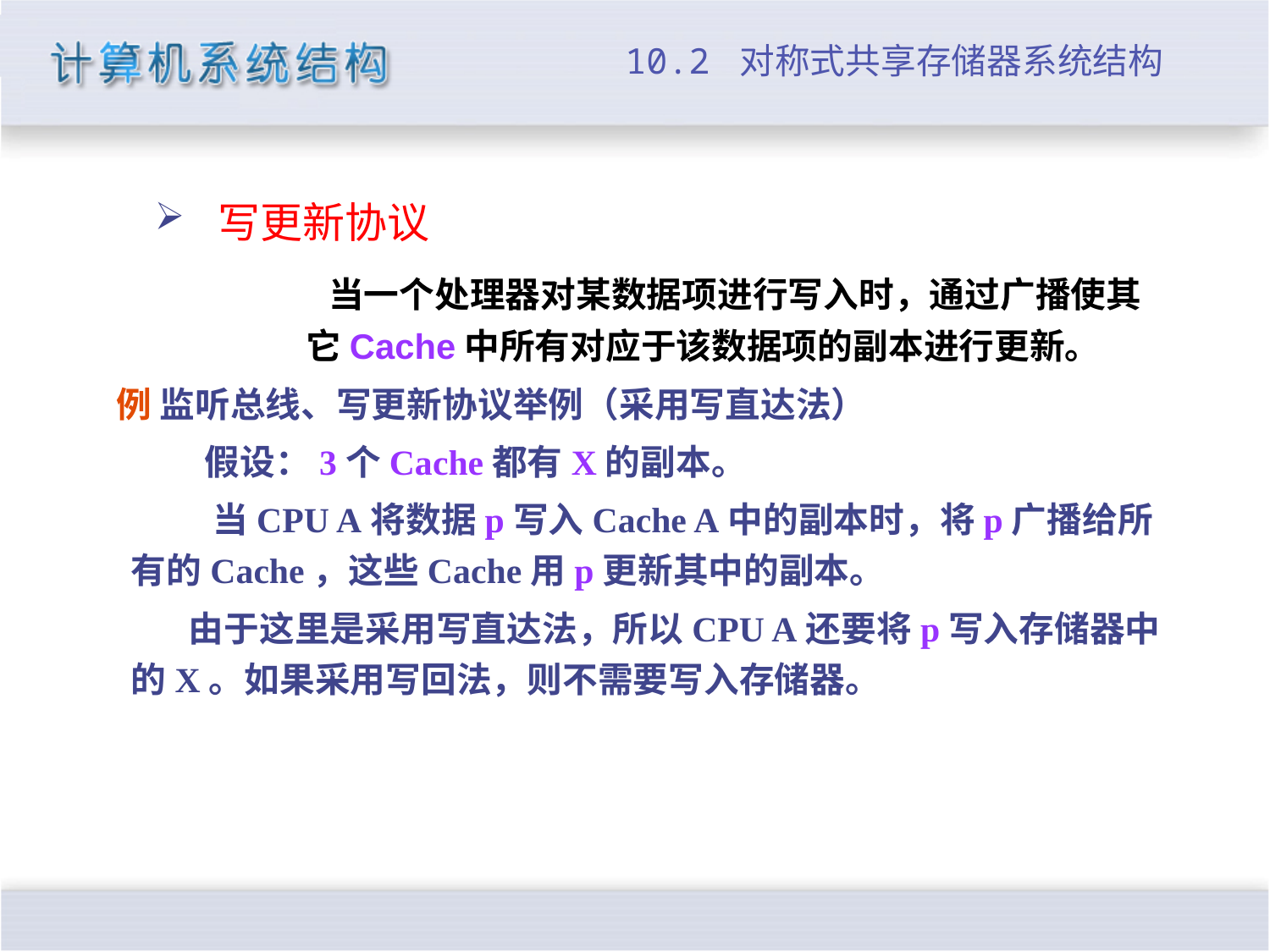

# 10.2 对称式共享存储器系统结构
写更新协议
        当一个处理器对某数据项进行写入时，通过广播使其它Cache中所有对应于该数据项的副本进行更新。
     例 监听总线、写更新协议举例（采用写直达法）
                假设：3个Cache都有X的副本。
                 当CPU A将数据p写入Cache A中的副本时，将p广播给所有的Cache，这些Cache用p更新其中的副本。
              由于这里是采用写直达法，所以CPU A还要将p写入存储器中的X。如果采用写回法，则不需要写入存储器。